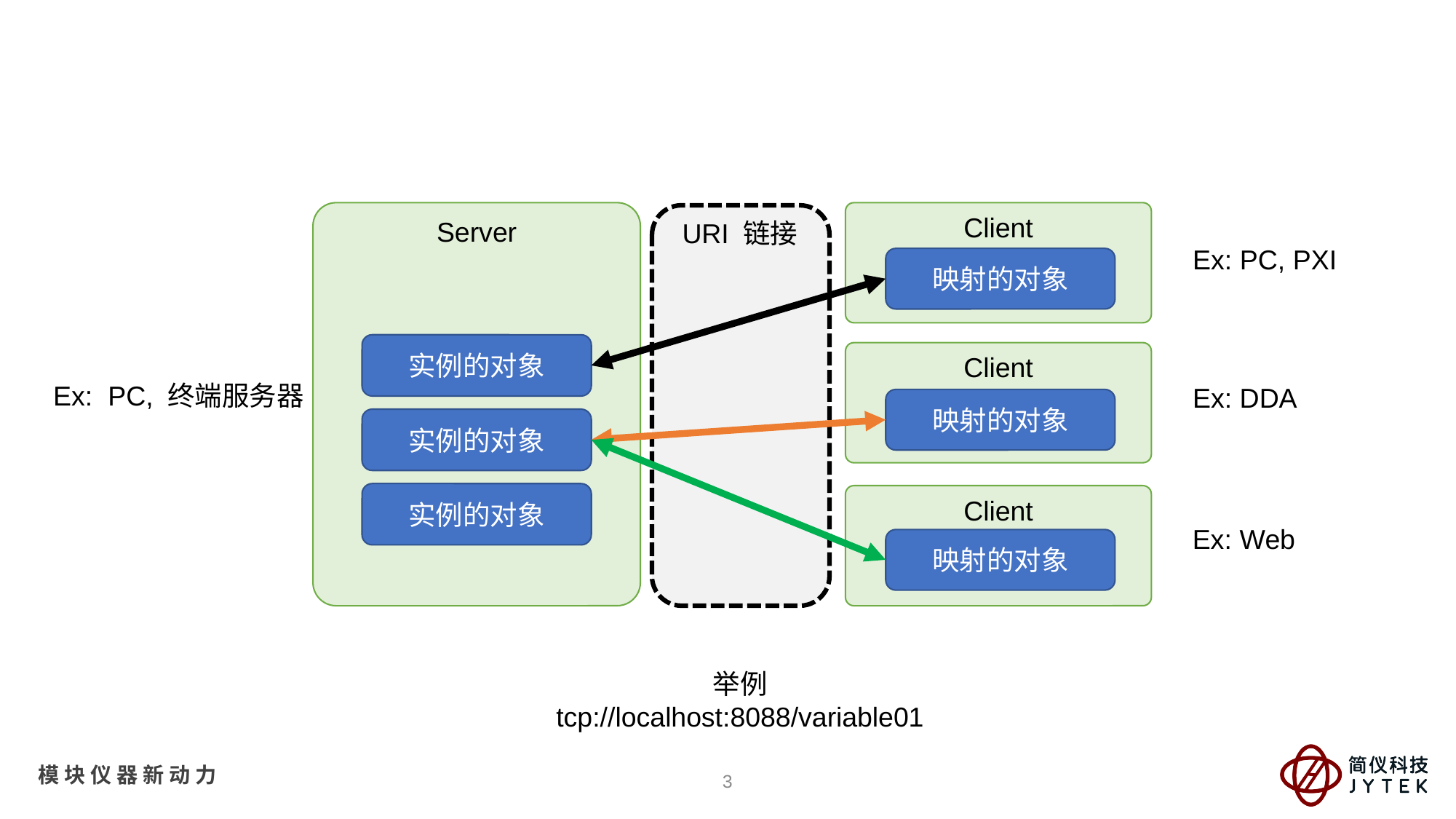

#
Client
Server

URI 链接
Ex: PC, PXI
映射的对象
实例的对象
Client
Ex:  PC, 终端服务器
Ex: DDA
映射的对象
实例的对象
实例的对象
Client
Ex: Web
映射的对象
举例
tcp://localhost:8088/variable01
3